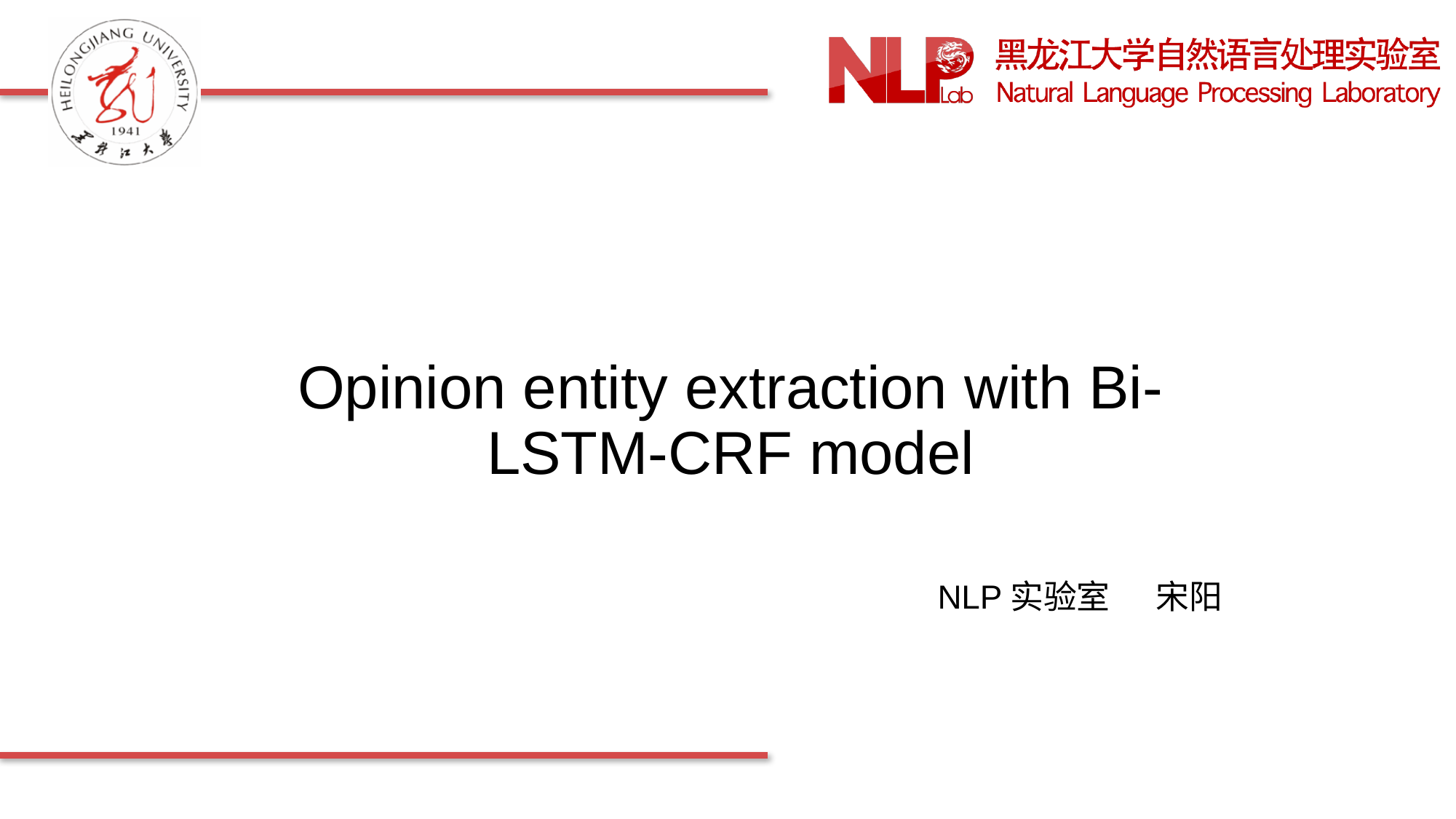

# Opinion entity extraction with Bi-LSTM-CRF model
NLP实验室  	宋阳